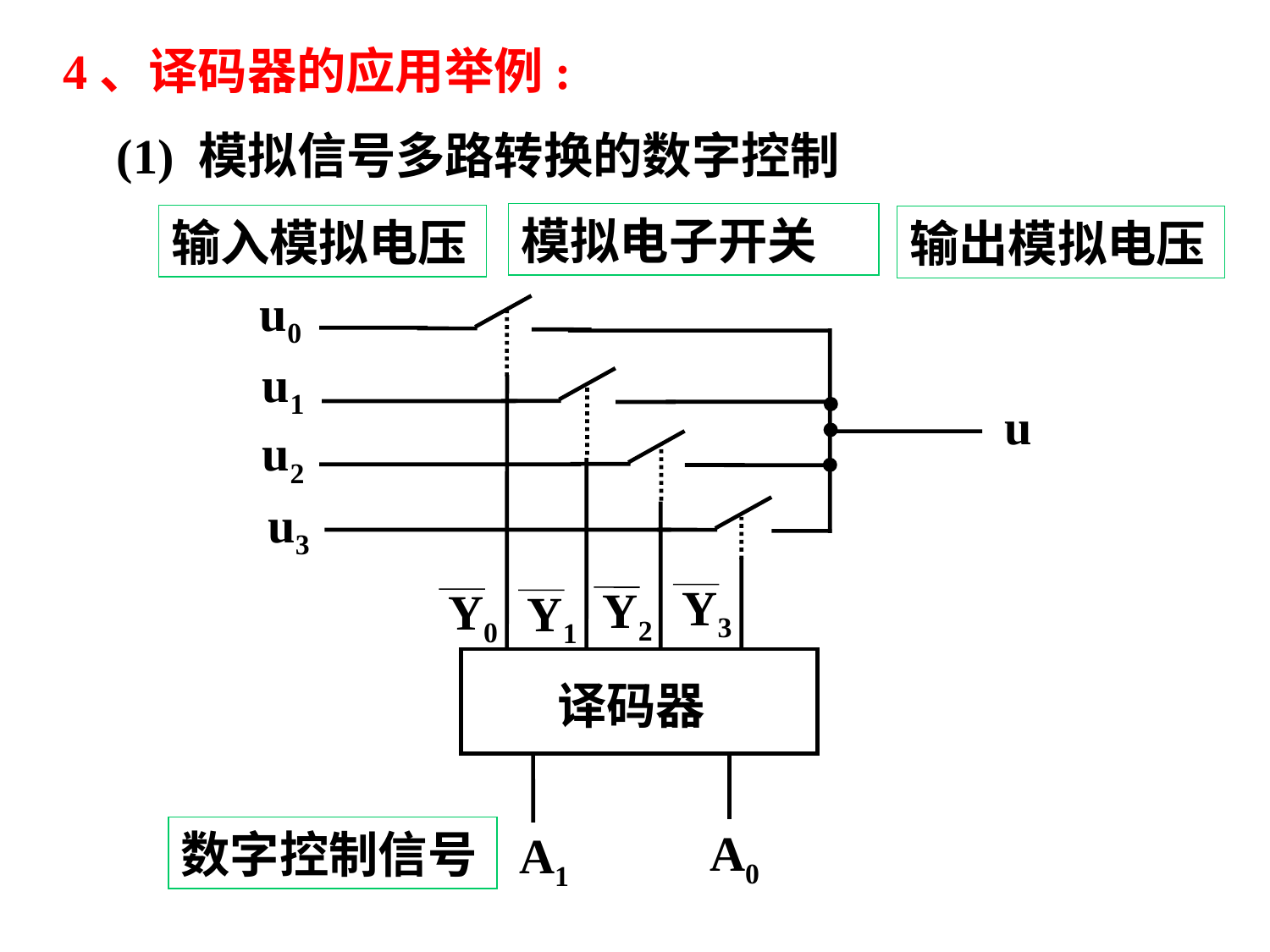

4、译码器的应用举例:
(1) 模拟信号多路转换的数字控制
模拟电子开关
输入模拟电压
输出模拟电压
u0

u1

u

u2

u3

Y3

Y2

Y0

Y1

译码器

A0
A1
数字控制信号